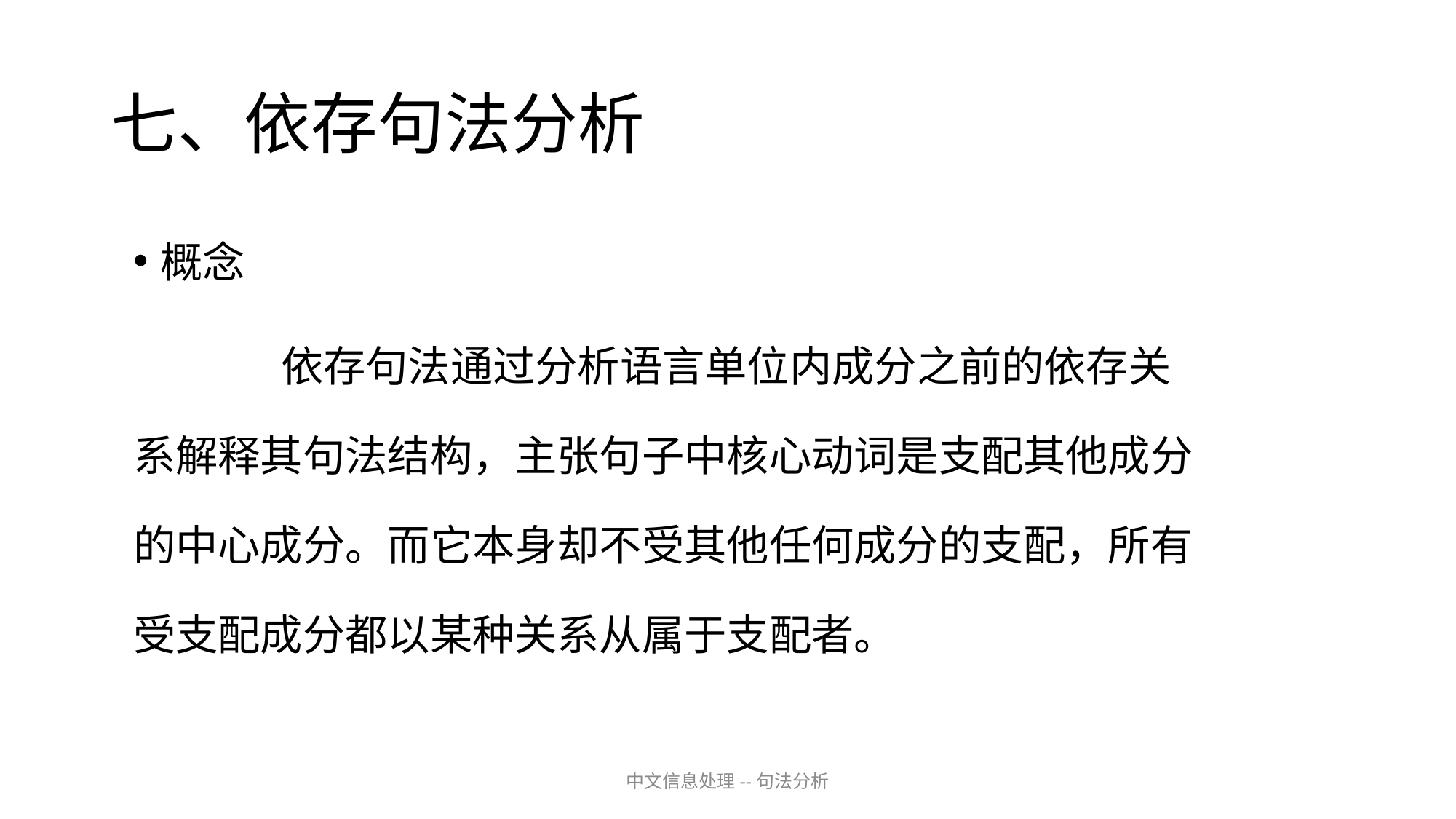

# 七、依存句法分析
概念
	   依存句法通过分析语言单位内成分之前的依存关系解释其句法结构，主张句子中核心动词是支配其他成分的中心成分。而它本身却不受其他任何成分的支配，所有受支配成分都以某种关系从属于支配者。

中文信息处理--句法分析
138